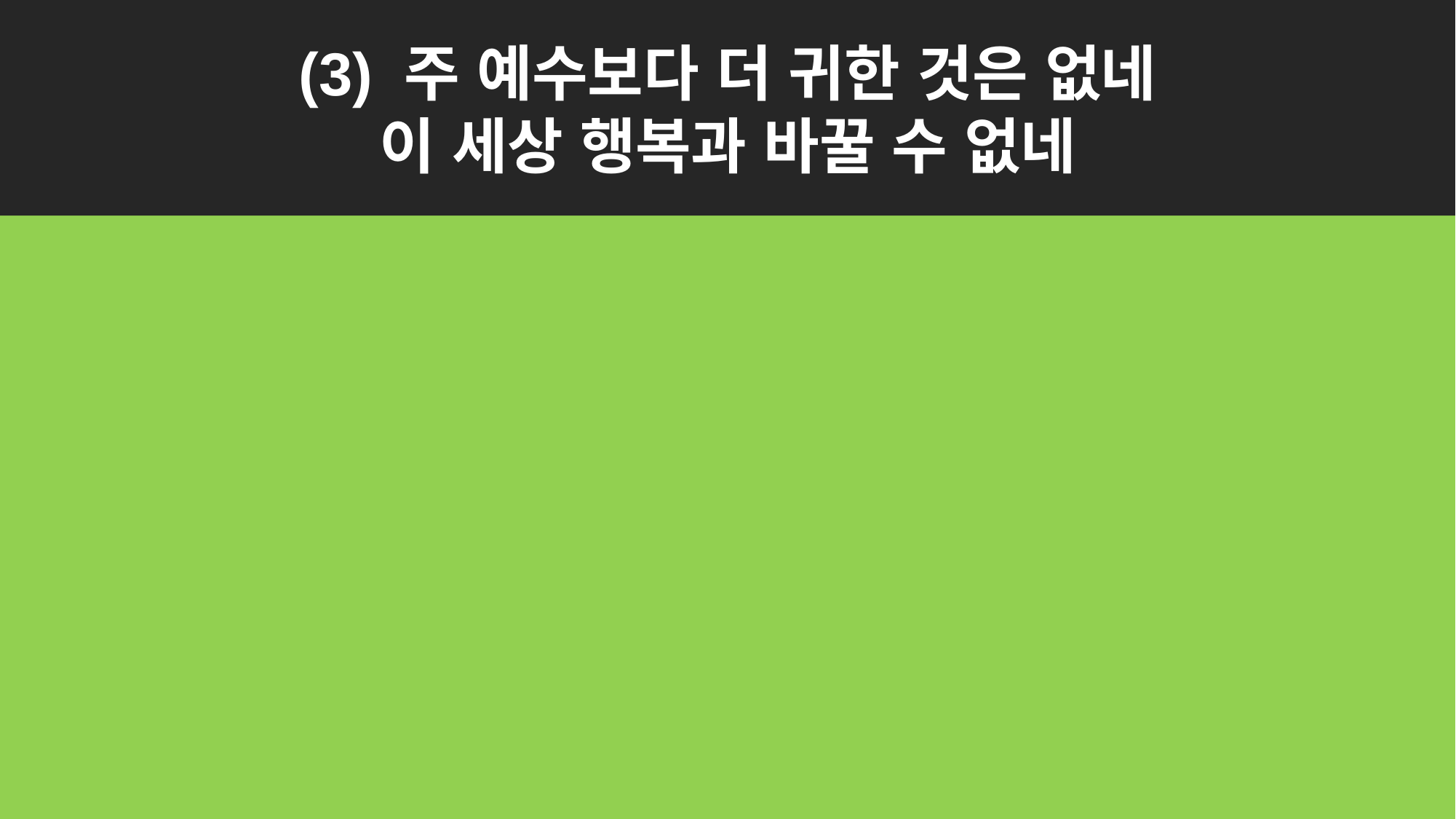

(3) 주 예수보다 더 귀한 것은 없네
이 세상 행복과 바꿀 수 없네